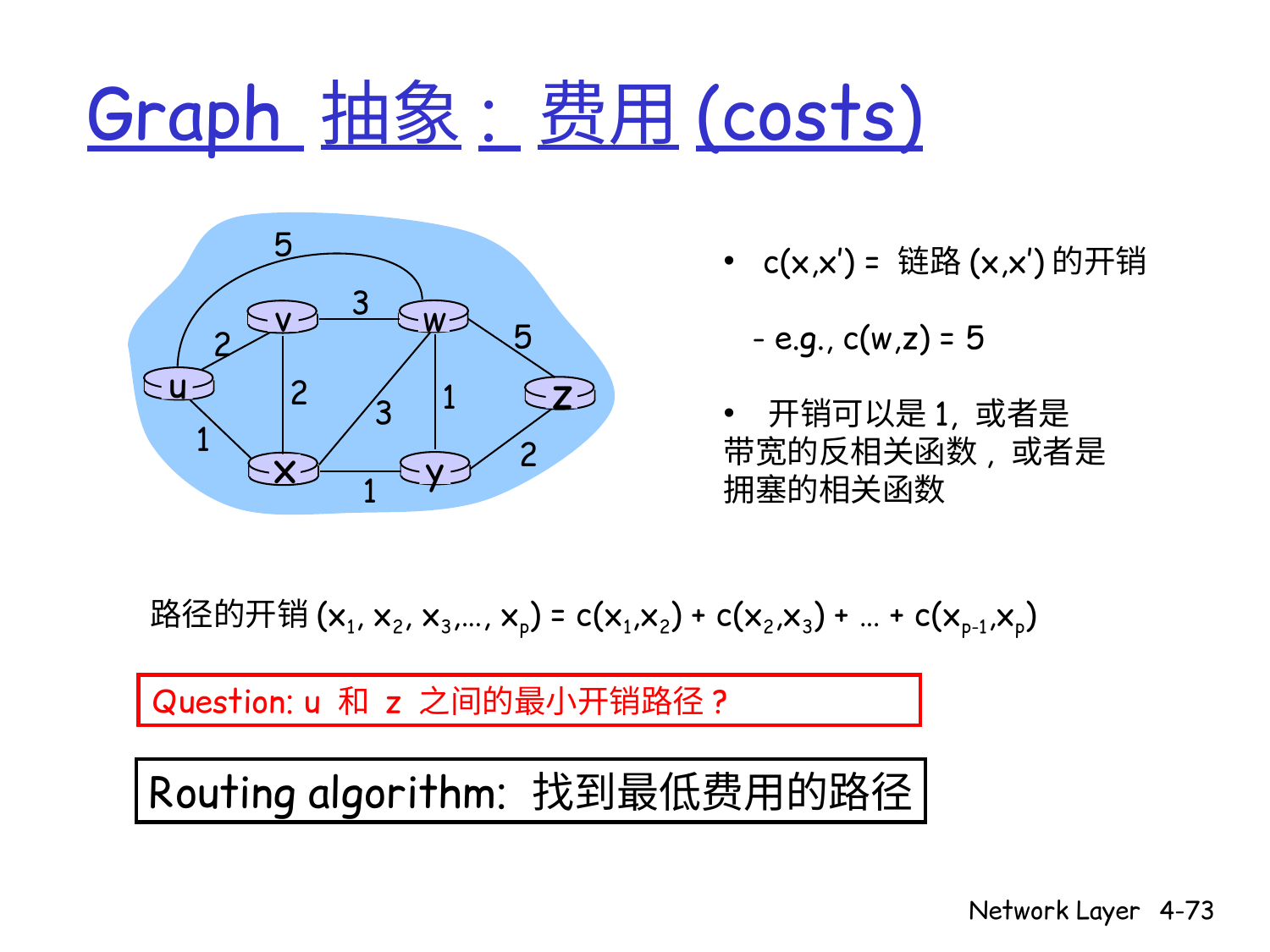

# Graph 抽象: 费用(costs)

5

3
v

w

5

2

u

z

2

1

3

1
2
x

y

1

 c(x,x’) = 链路(x,x’)的开销

   - e.g., c(w,z) = 5

 开销可以是1, 或者是
带宽的反相关函数, 或者是
拥塞的相关函数
路径的开销(x1, x2, x3,…, xp) = c(x1,x2) + c(x2,x3) + … + c(xp-1,xp)
Question: u 和 z 之间的最小开销路径?
Routing algorithm: 找到最低费用的路径
Network Layer
4-73